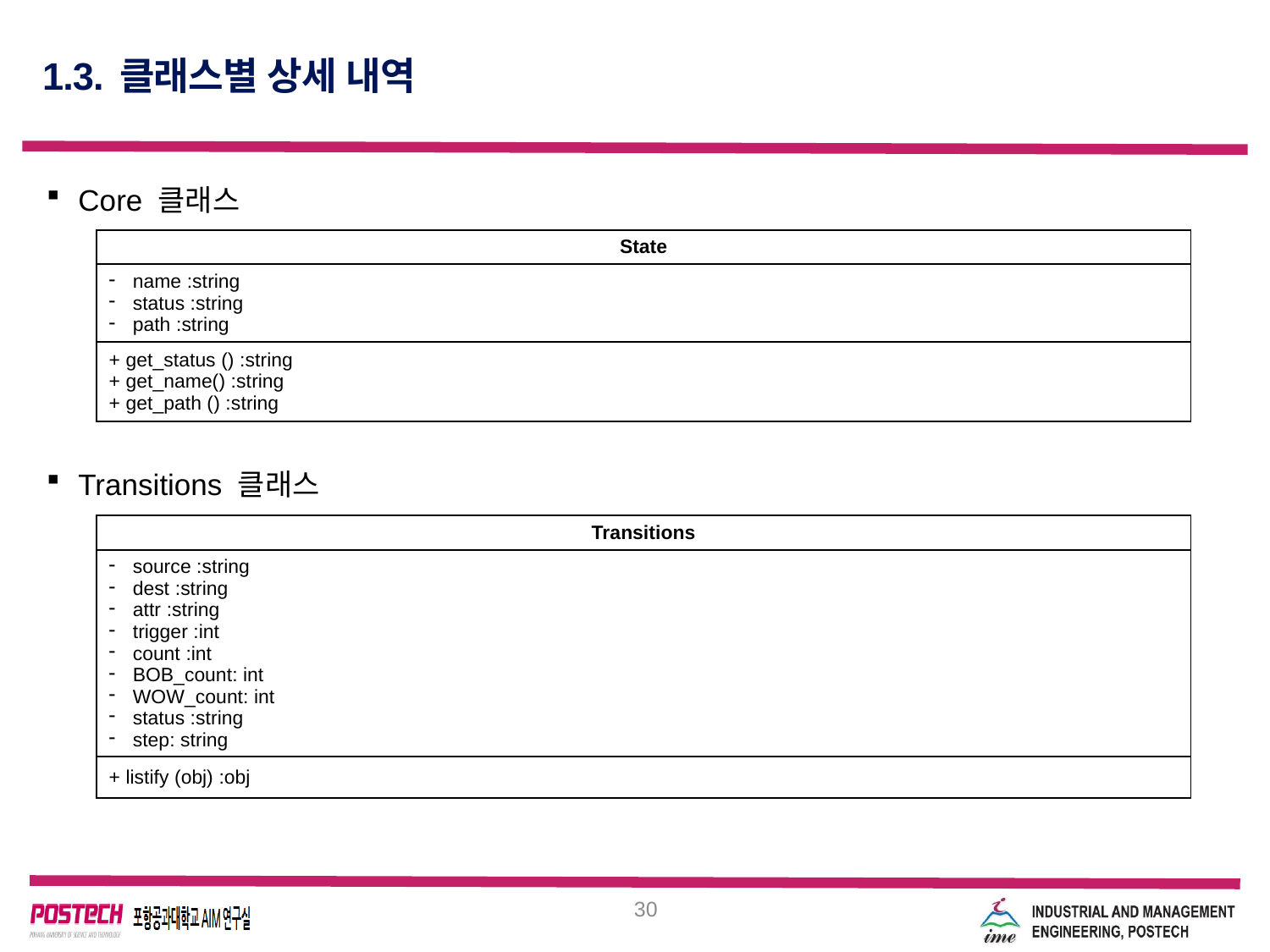

# 1.3. 클래스별 상세 내역
Core 클래스

Transitions 클래스

| State |
| --- |
| name :string status :string path :string |
| + get\_status () :string + get\_name() :string + get\_path () :string |
| Transitions |
| --- |
| source :string dest :string attr :string trigger :int count :int BOB\_count: int WOW\_count: int status :string step: string |
| + listify (obj) :obj |
30